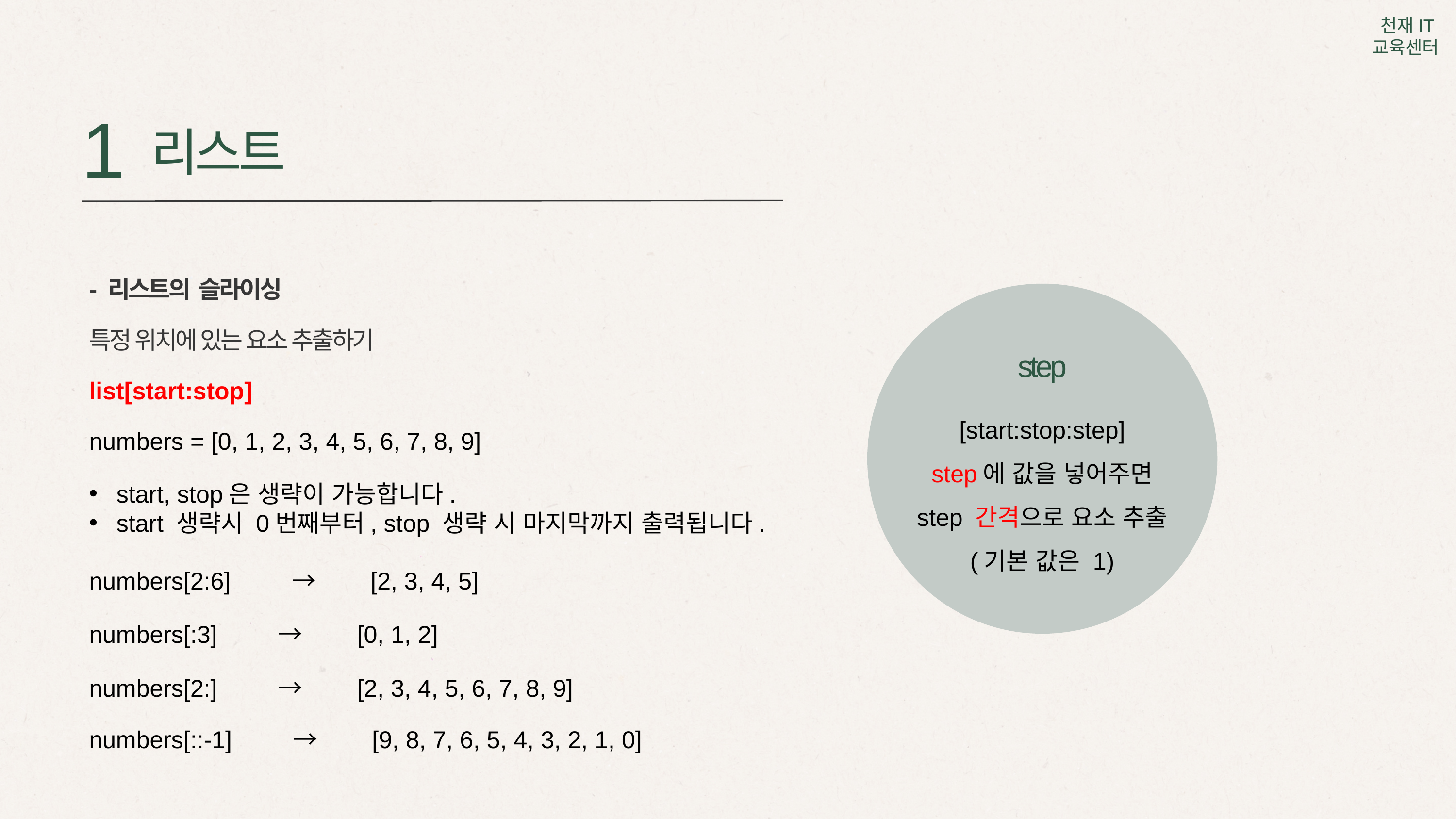

1
리스트

- 리스트의  슬라이싱

step
[start:stop:step]
step에 값을 넣어주면 step 간격으로 요소 추출
(기본 값은 1)
특정 위치에 있는 요소 추출하기
list[start:stop]
numbers = [0, 1, 2, 3, 4, 5, 6, 7, 8, 9]
start, stop은 생략이 가능합니다.
start 생략시 0번째부터, stop 생략 시 마지막까지 출력됩니다.
numbers[2:6] 　　→　　[2, 3, 4, 5]
numbers[:3] 　　→　　[0, 1, 2]
numbers[2:] 　　→　　[2, 3, 4, 5, 6, 7, 8, 9]
numbers[::-1] 　　→　　[9, 8, 7, 6, 5, 4, 3, 2, 1, 0]